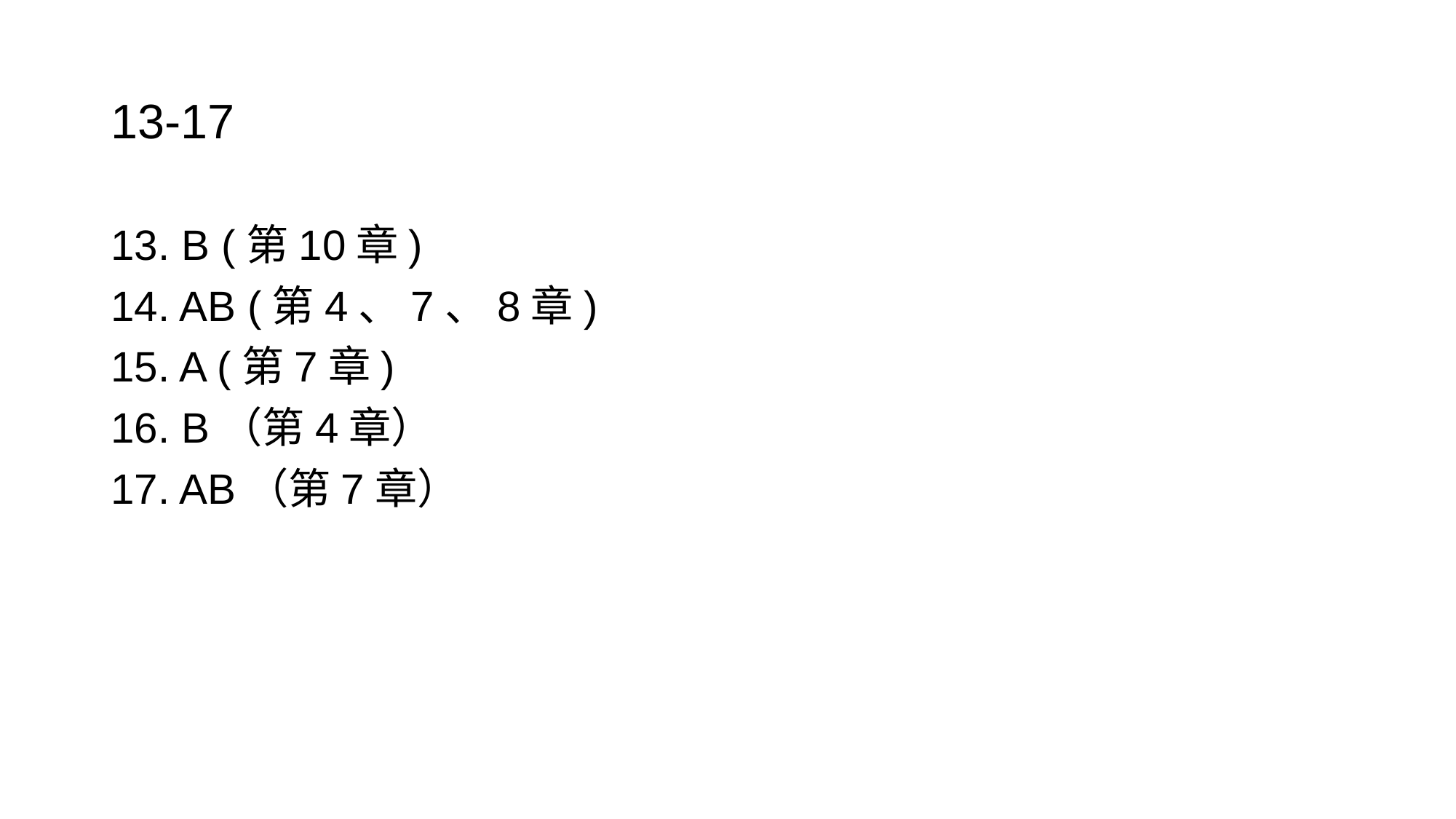

# 13-17
13. B (第10章)
14. AB (第4、7、8章)
15. A (第7章)
16. B（第4章）
17. AB（第7章）